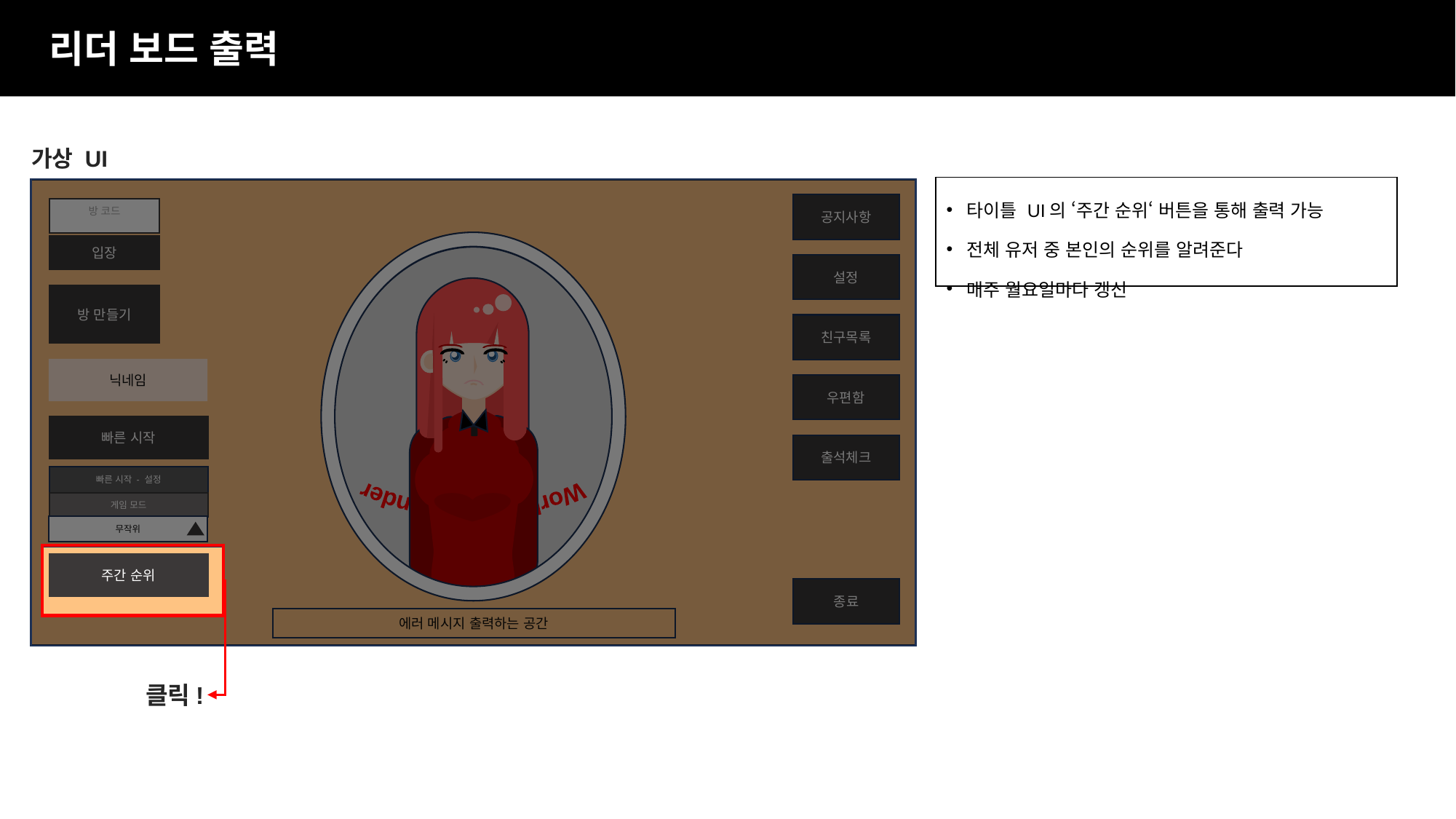

리더 보드 출력
가상 UI
World Word Wonder

공지사항
방 코드
입장

설정

방 만들기

친구목록

닉네임

빠른 시작

빠른 시작 - 설정

게임 모드
무작위

종료
에러 메시지 출력하는 공간
우편함
출석체크

주간 순위
클릭!
| 타이틀 UI의 ‘주간 순위‘ 버튼을 통해 출력 가능 전체 유저 중 본인의 순위를 알려준다 매주 월요일마다 갱신 |
| --- |